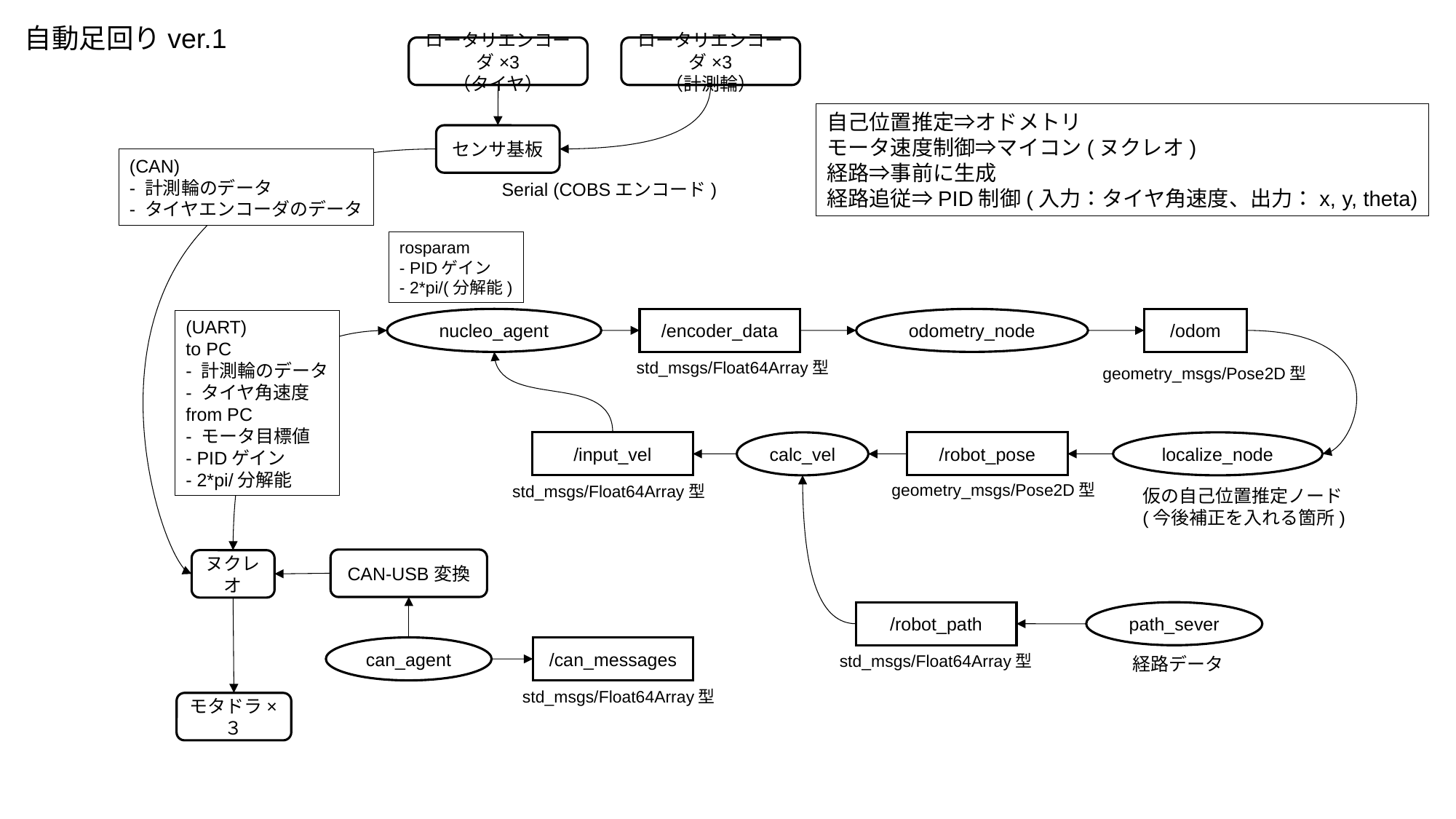

自動足回りver.1
ロータリエンコーダ×3
（タイヤ）
ロータリエンコーダ×3
（計測輪）
自己位置推定⇒オドメトリ
モータ速度制御⇒マイコン(ヌクレオ)
経路⇒事前に生成
経路追従⇒PID制御(入力：タイヤ角速度、出力：x, y, theta)
センサ基板
(CAN)
- 計測輪のデータ
- タイヤエンコーダのデータ
Serial (COBSエンコード)
rosparam
- PIDゲイン
- 2*pi/(分解能)
nucleo_agent
/encoder_data
odometry_node
/odom
(UART)
to PC
- 計測輪のデータ
- タイヤ角速度
from PC
- モータ目標値
- PIDゲイン
- 2*pi/分解能
std_msgs/Float64Array型
geometry_msgs/Pose2D型
/input_vel
calc_vel
/robot_pose
localize_node
geometry_msgs/Pose2D型
std_msgs/Float64Array型
仮の自己位置推定ノード
(今後補正を入れる箇所)
CAN-USB変換
ヌクレオ
/robot_path
path_sever
can_agent
/can_messages
std_msgs/Float64Array型
経路データ
std_msgs/Float64Array型
モタドラ×３